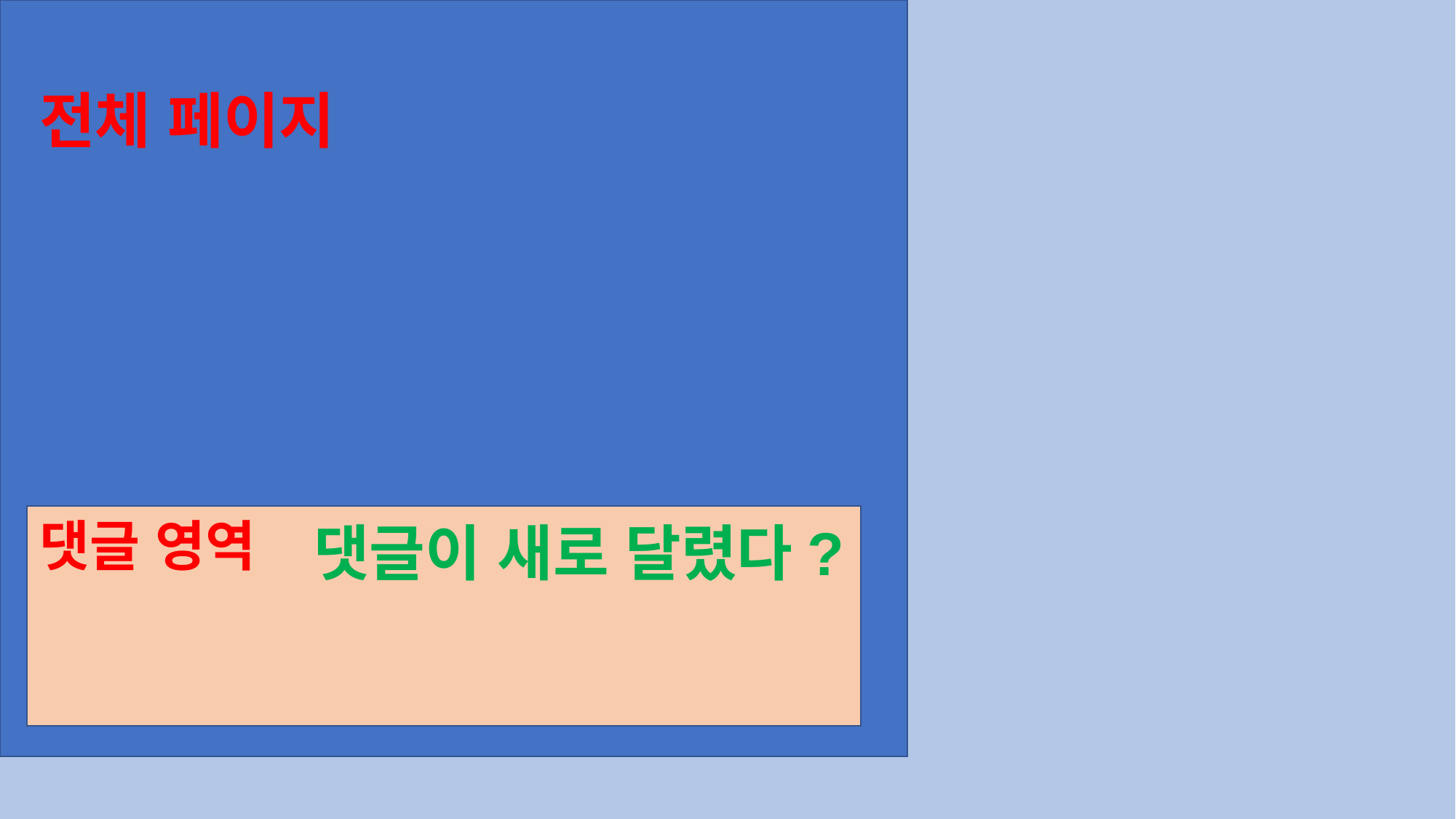

전체 페이지

댓글 영역
댓글이 새로 달렸다?